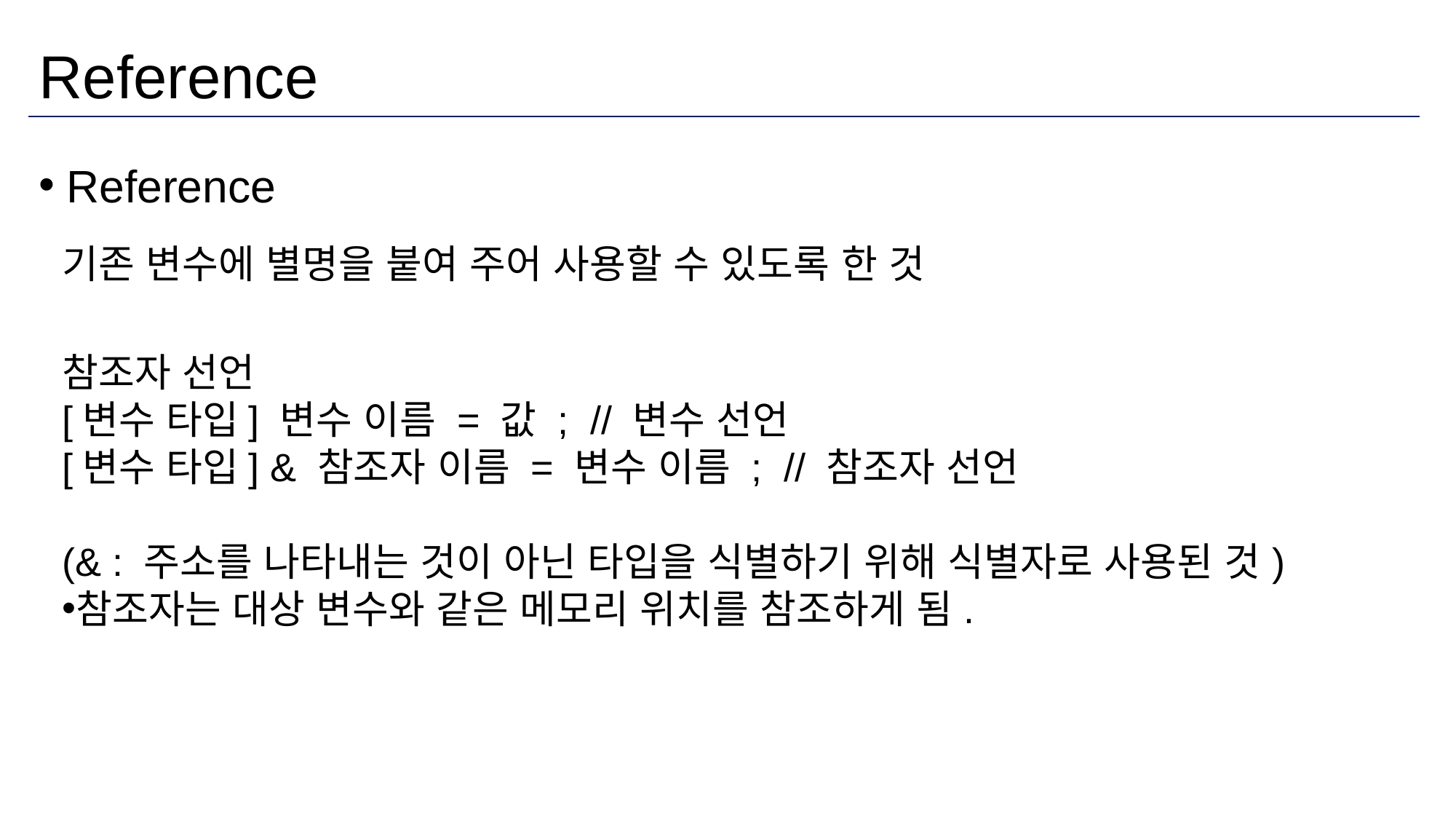

# Reference
Reference
기존 변수에 별명을 붙여 주어 사용할 수 있도록 한 것
참조자 선언
[변수 타입] 변수 이름 = 값 ;  // 변수 선언
[변수 타입] & 참조자 이름 = 변수 이름 ;  // 참조자 선언

(& : 주소를 나타내는 것이 아닌 타입을 식별하기 위해 식별자로 사용된 것)
참조자는 대상 변수와 같은 메모리 위치를 참조하게 됨.